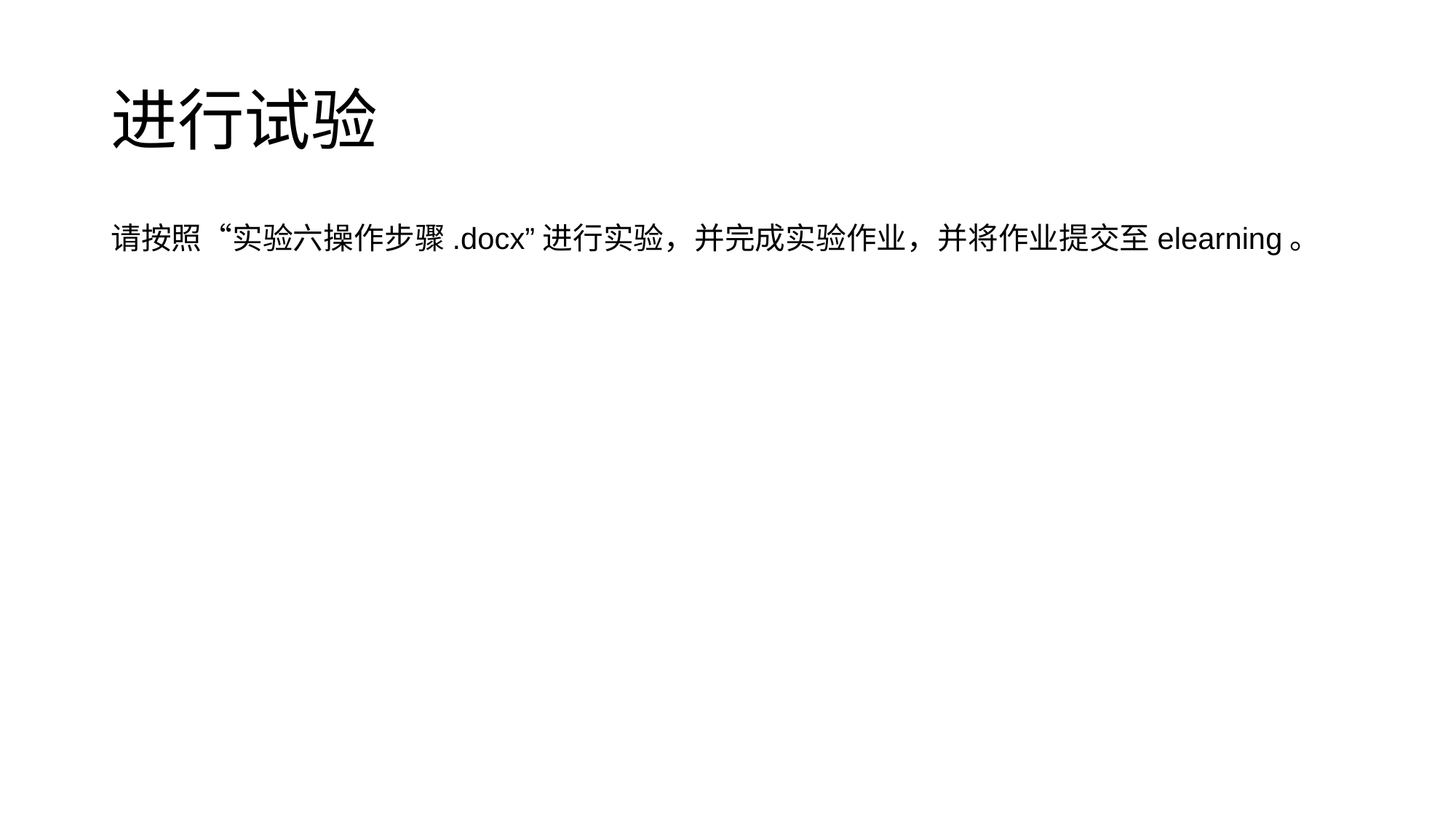

# 进行试验
请按照“实验六操作步骤.docx”进行实验，并完成实验作业，并将作业提交至elearning。